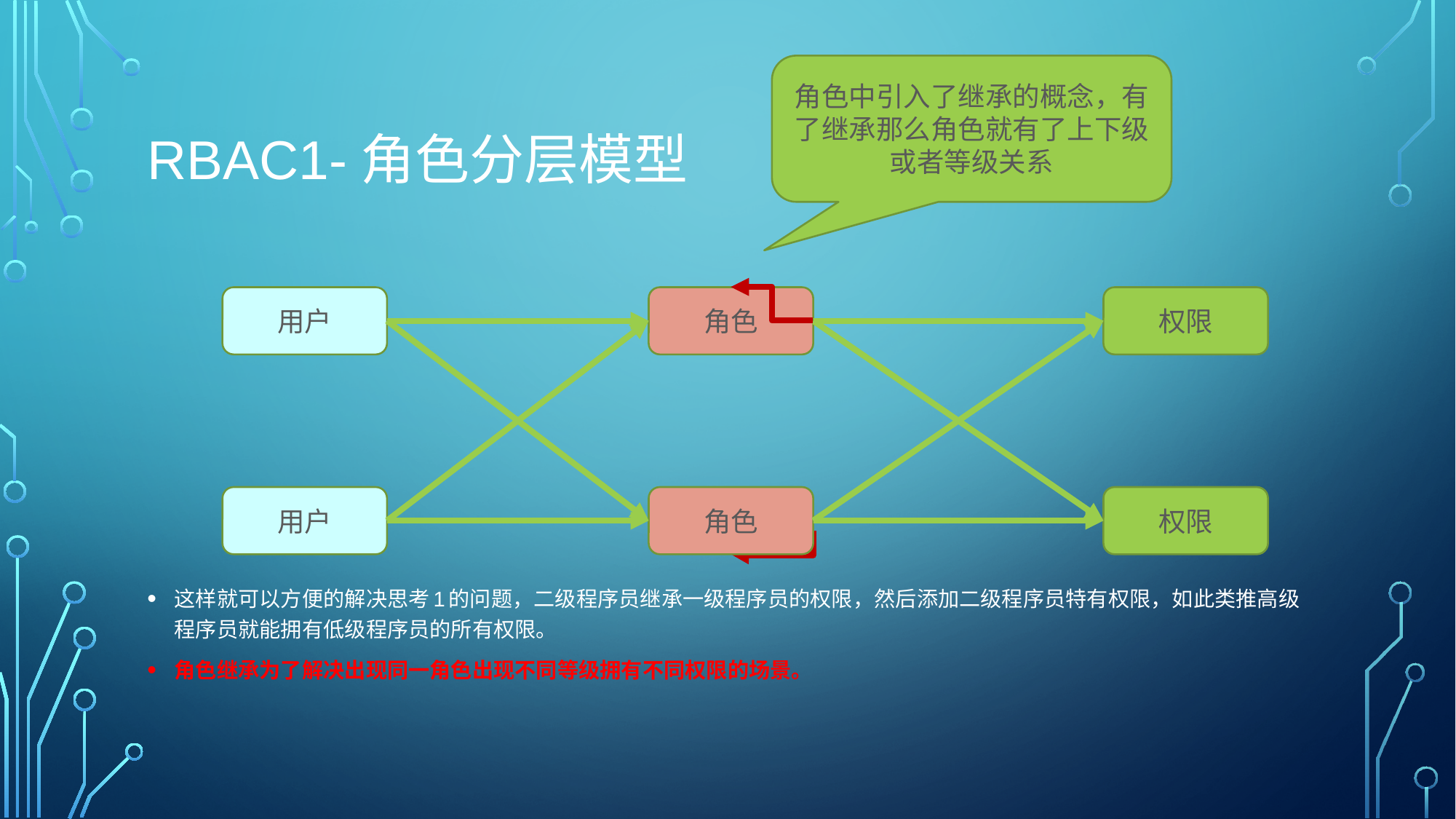

角色中引入了继承的概念，有了继承那么角色就有了上下级或者等级关系
# RBAC1-角色分层模型

这样就可以方便的解决思考1的问题，二级程序员继承一级程序员的权限，然后添加二级程序员特有权限，如此类推高级程序员就能拥有低级程序员的所有权限。
角色继承为了解决出现同一角色出现不同等级拥有不同权限的场景。

用户
角色
权限
用户
角色
权限